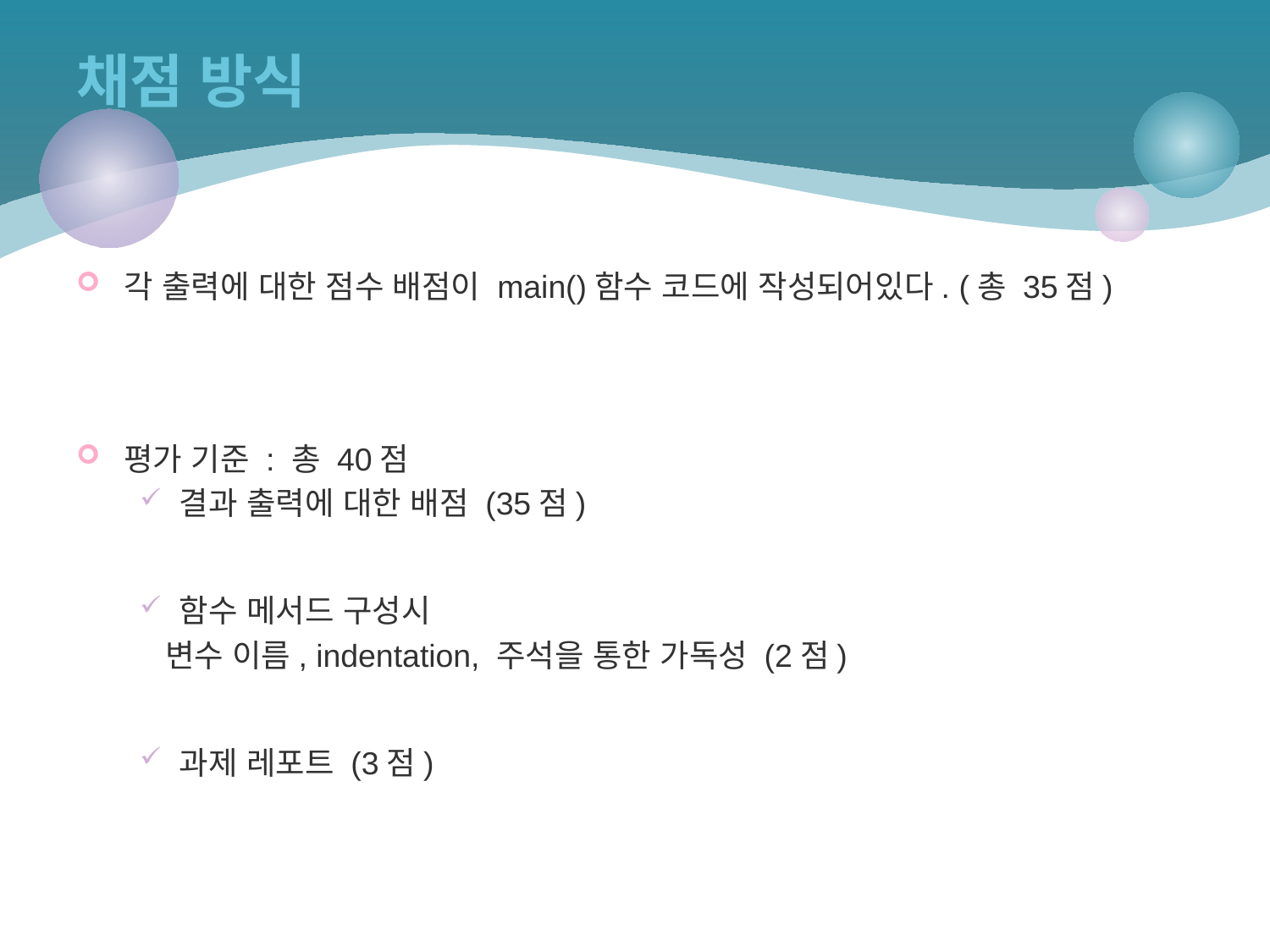

# 채점 방식
각 출력에 대한 점수 배점이 main()함수 코드에 작성되어있다. (총 35점)

평가 기준 : 총 40점
결과 출력에 대한 배점 (35점)

함수 메서드 구성시
  변수 이름, indentation, 주석을 통한 가독성 (2점)

과제 레포트 (3점)